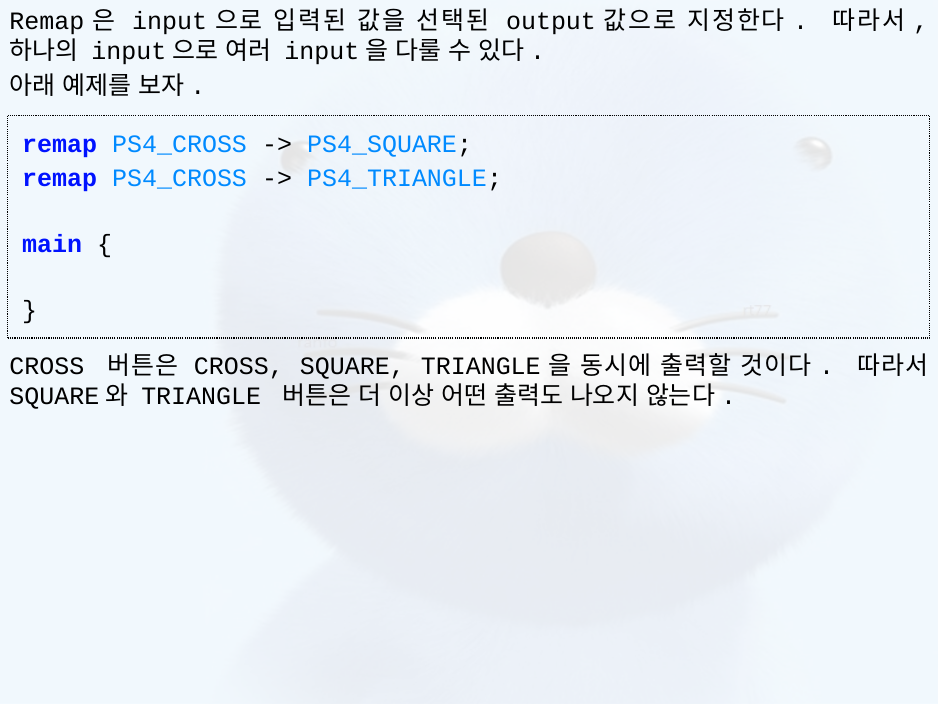

Remap은 input으로 입력된 값을 선택된 output값으로 지정한다. 따라서, 하나의 input으로 여러 input을 다룰 수 있다.
아래 예제를 보자.

CROSS 버튼은 CROSS, SQUARE, TRIANGLE을 동시에 출력할 것이다. 따라서 SQUARE와 TRIANGLE 버튼은 더 이상 어떤 출력도 나오지 않는다.

remap PS4_CROSS -> PS4_SQUARE;
remap PS4_CROSS -> PS4_TRIANGLE;

main {

}